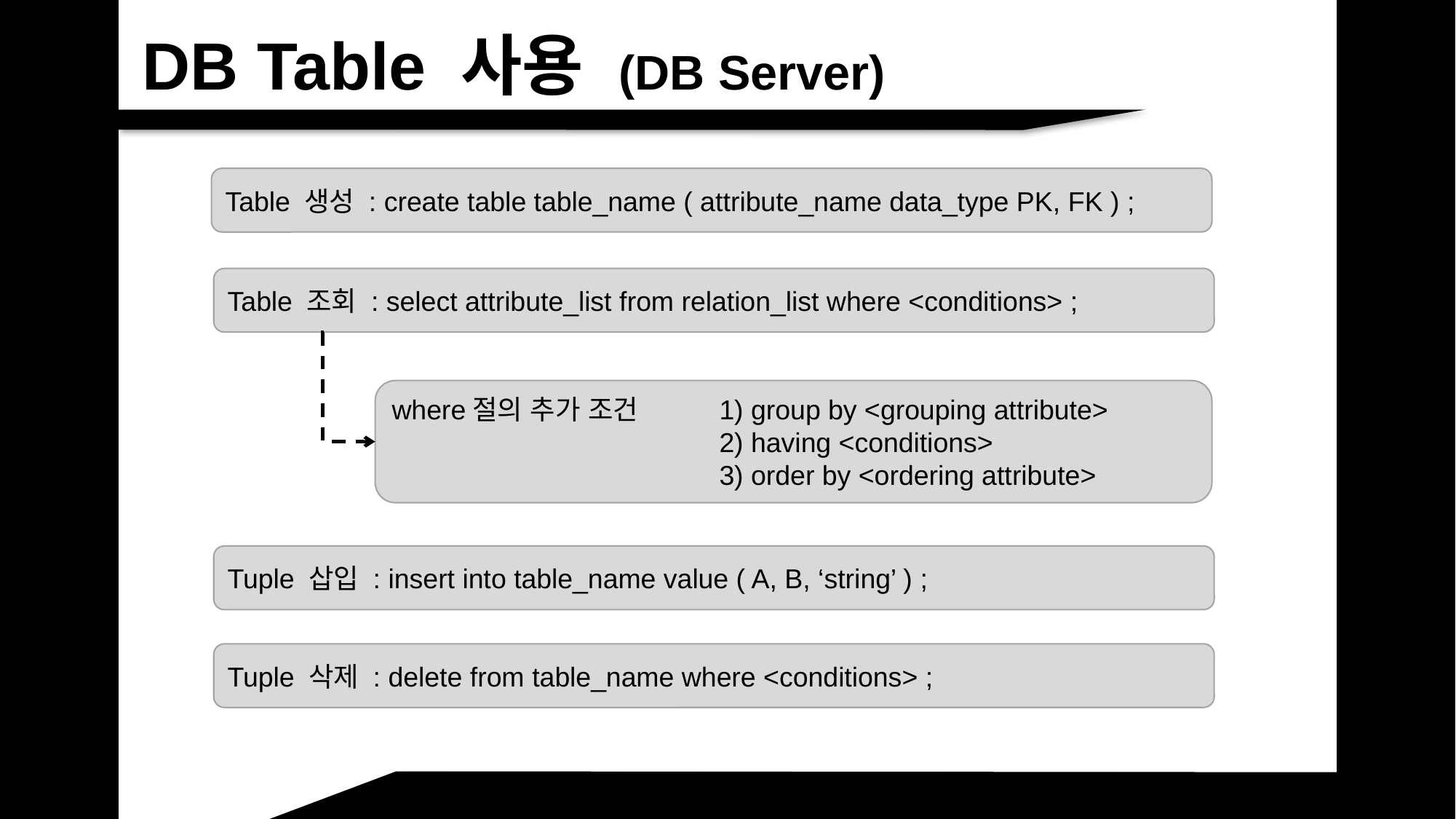

DB Table 사용 (DB Server)

Table 생성 : create table table_name ( attribute_name data_type PK, FK ) ;
Table 조회 : select attribute_list from relation_list where <conditions> ;
where절의 추가 조건	1) group by <grouping attribute>
			2) having <conditions>
			3) order by <ordering attribute>
Tuple 삽입 : insert into table_name value ( A, B, ‘string’ ) ;
Tuple 삭제 : delete from table_name where <conditions> ;